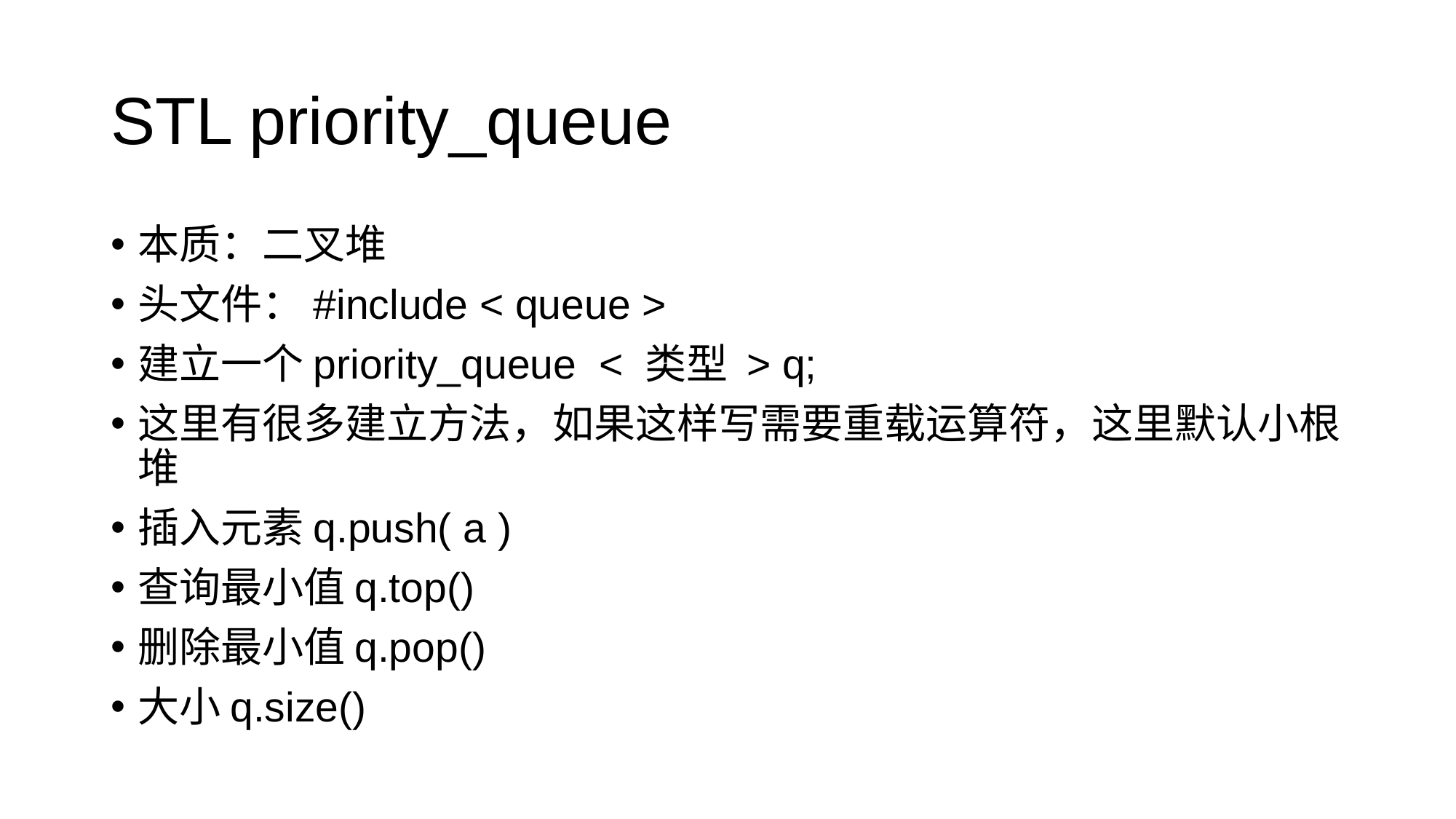

# STL priority_queue
本质：二叉堆
头文件：#include < queue >
建立一个priority_queue  < 类型 > q;
这里有很多建立方法，如果这样写需要重载运算符，这里默认小根堆
插入元素q.push( a )
查询最小值q.top()
删除最小值q.pop()
大小q.size()